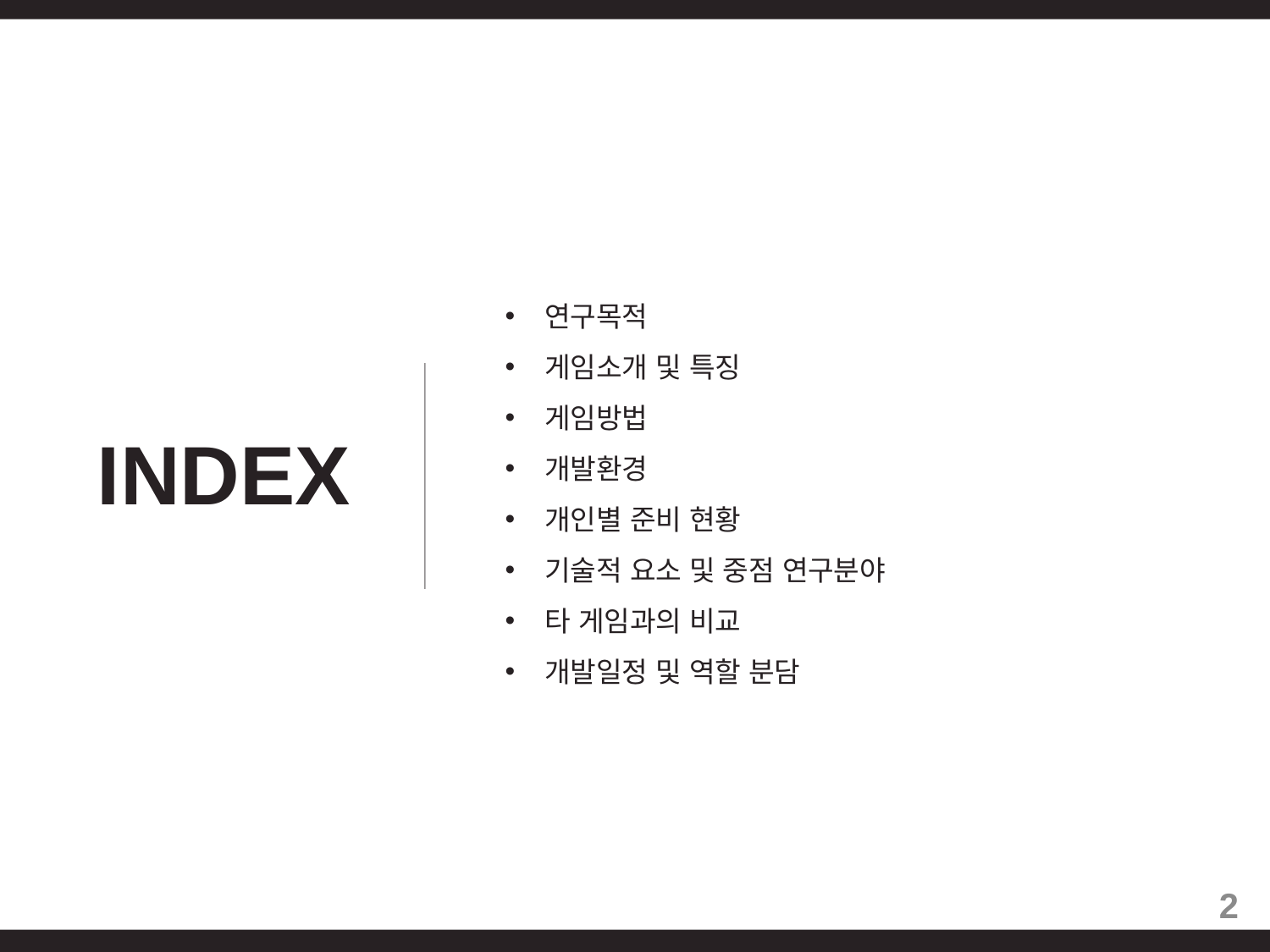

연구목적
게임소개 및 특징
게임방법
개발환경
개인별 준비 현황
기술적 요소 및 중점 연구분야
타 게임과의 비교
개발일정 및 역할 분담
INDEX
2